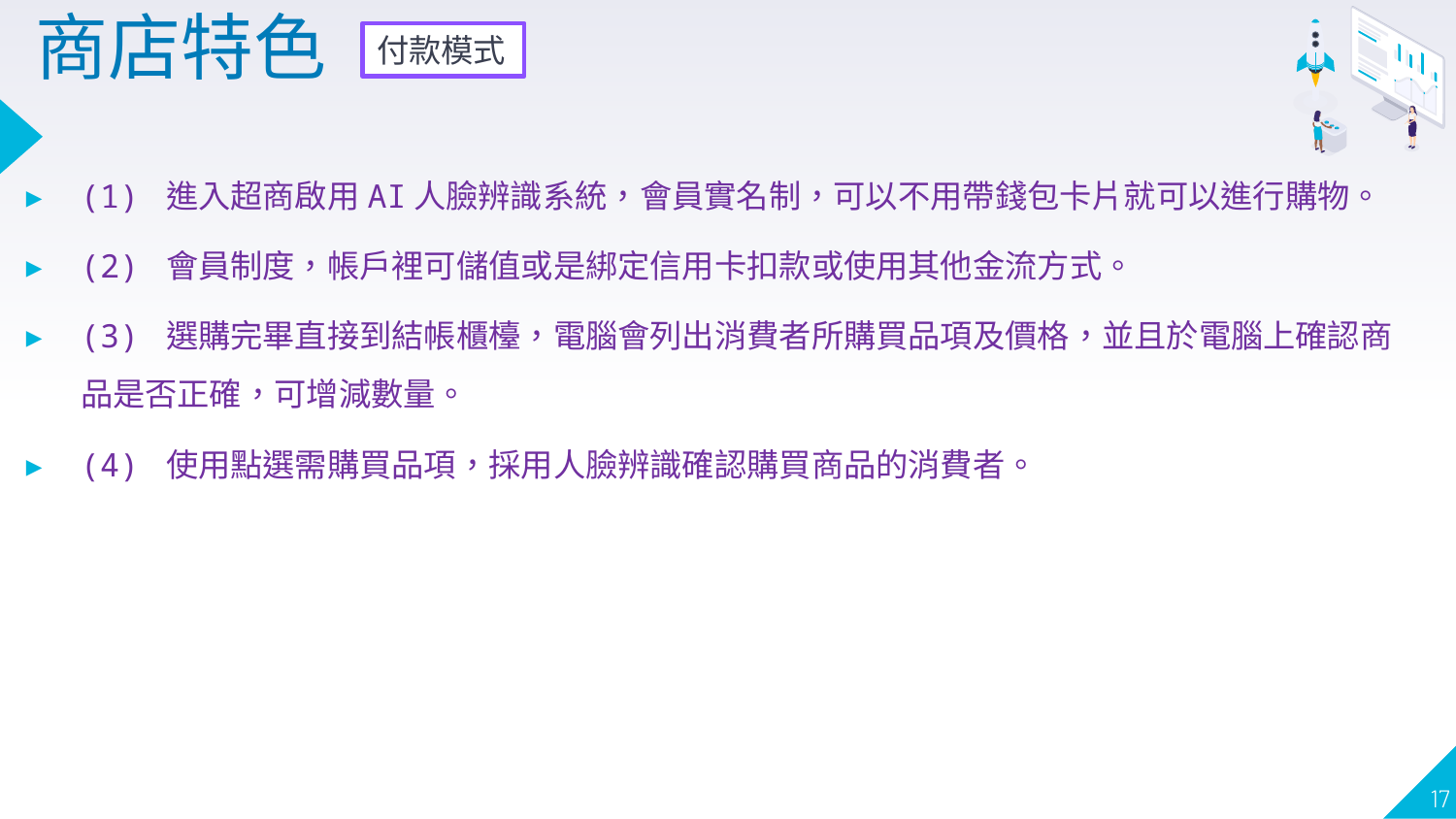

# 商店特色
付款模式
(1) 進入超商啟用AI人臉辨識系統，會員實名制，可以不用帶錢包卡片就可以進行購物。
(2) 會員制度，帳戶裡可儲值或是綁定信用卡扣款或使用其他金流方式。
(3) 選購完畢直接到結帳櫃檯，電腦會列出消費者所購買品項及價格，並且於電腦上確認商品是否正確，可增減數量。
(4) 使用點選需購買品項，採用人臉辨識確認購買商品的消費者。
17